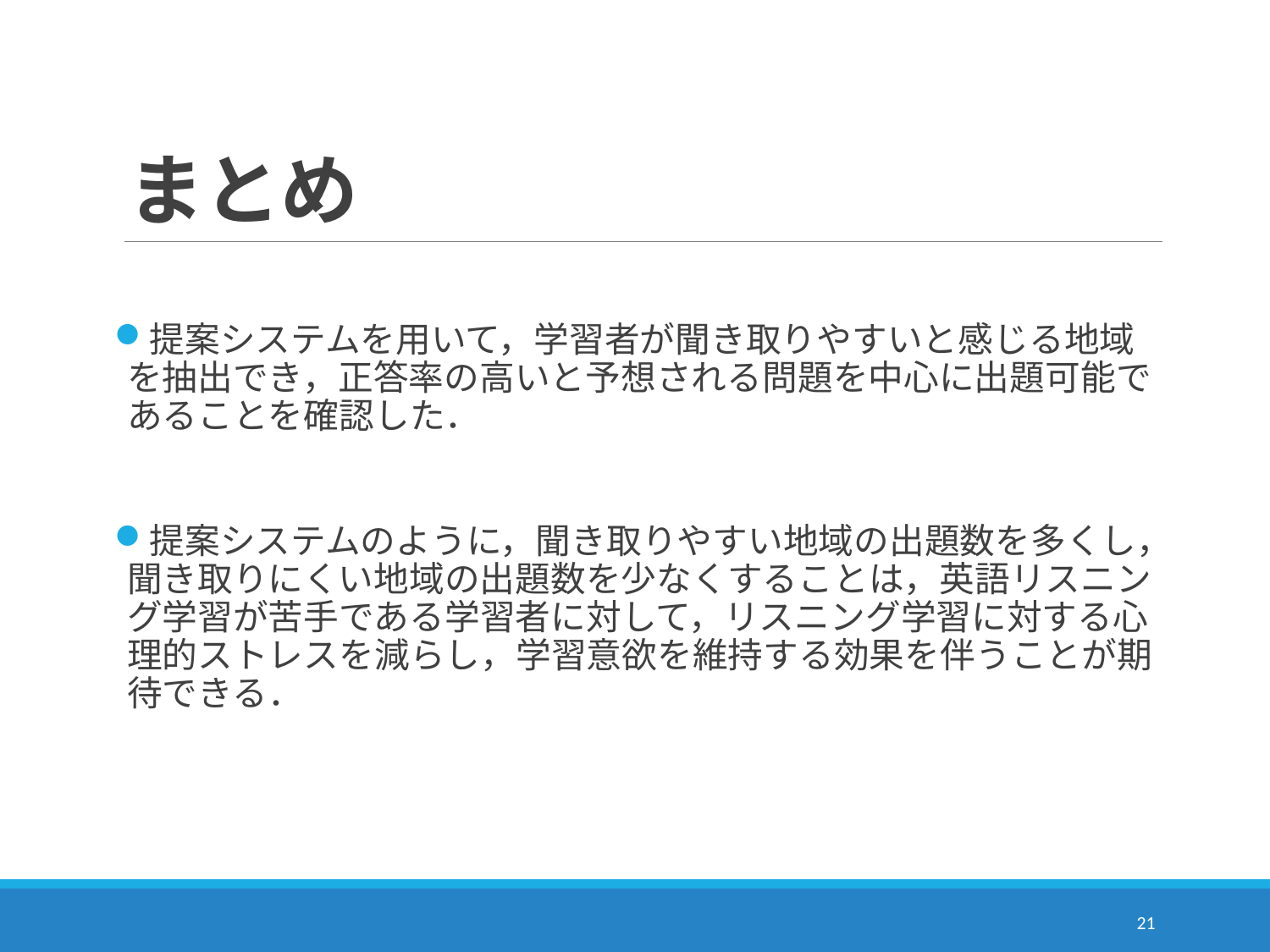

# まとめ
提案システムを用いて，学習者が聞き取りやすいと感じる地域を抽出でき，正答率の高いと予想される問題を中心に出題可能であることを確認した．

提案システムのように，聞き取りやすい地域の出題数を多くし，聞き取りにくい地域の出題数を少なくすることは，英語リスニング学習が苦手である学習者に対して，リスニング学習に対する心理的ストレスを減らし，学習意欲を維持する効果を伴うことが期待できる．

21